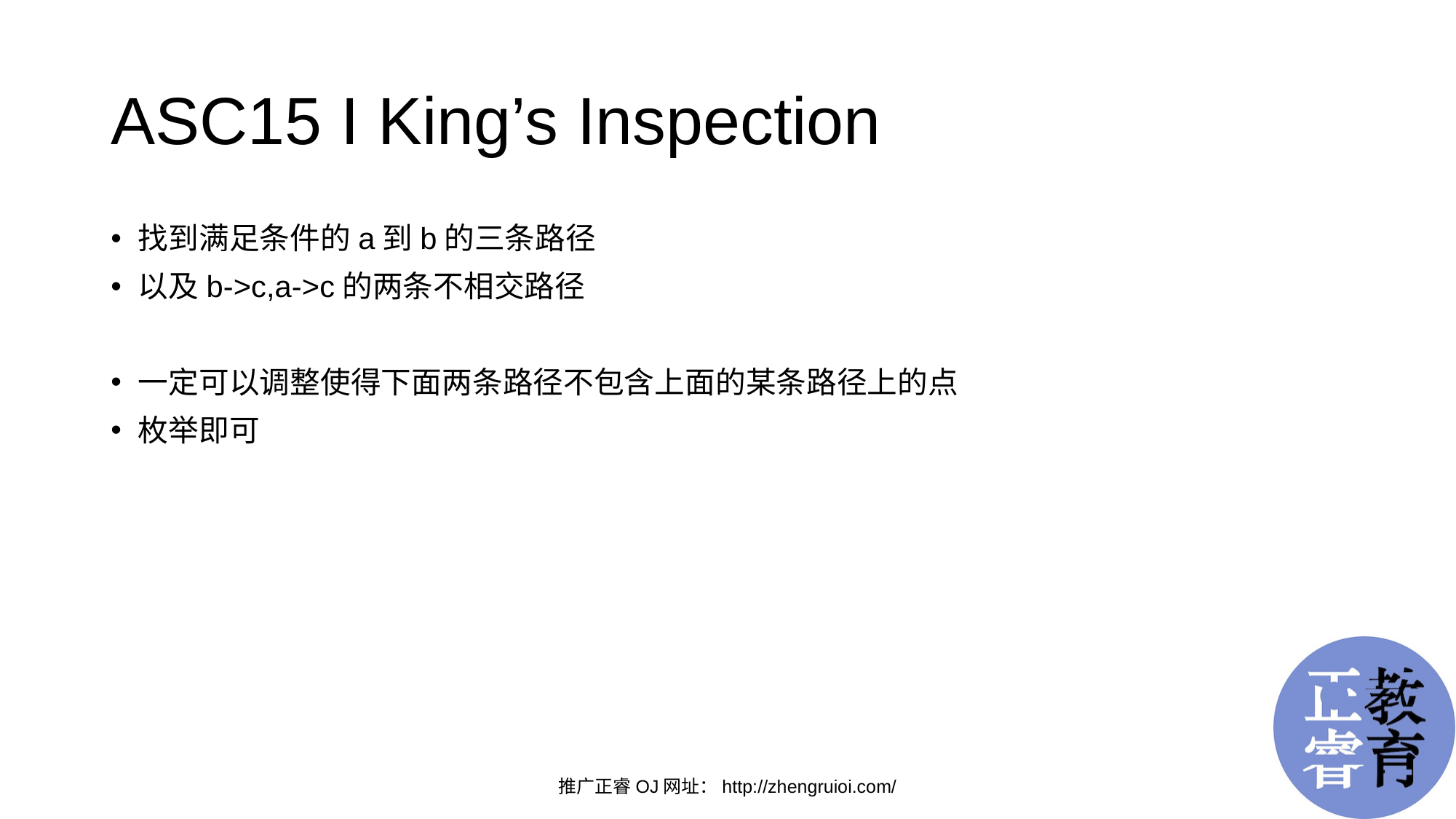

# ASC15 I King’s Inspection
找到满足条件的a到b的三条路径
以及b->c,a->c的两条不相交路径

一定可以调整使得下面两条路径不包含上面的某条路径上的点
枚举即可